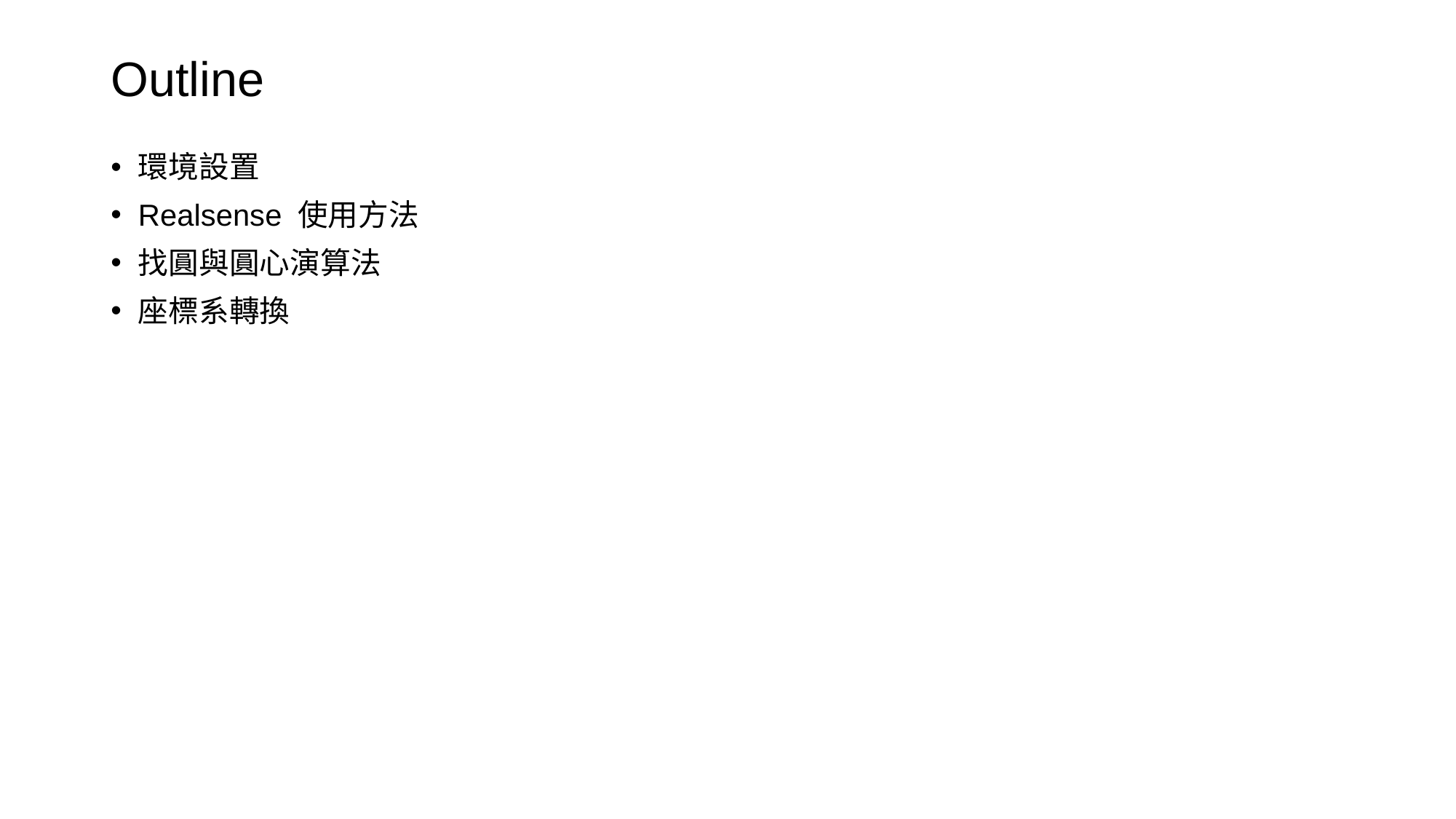

# Outline
環境設置
Realsense 使用方法
找圓與圓心演算法
座標系轉換